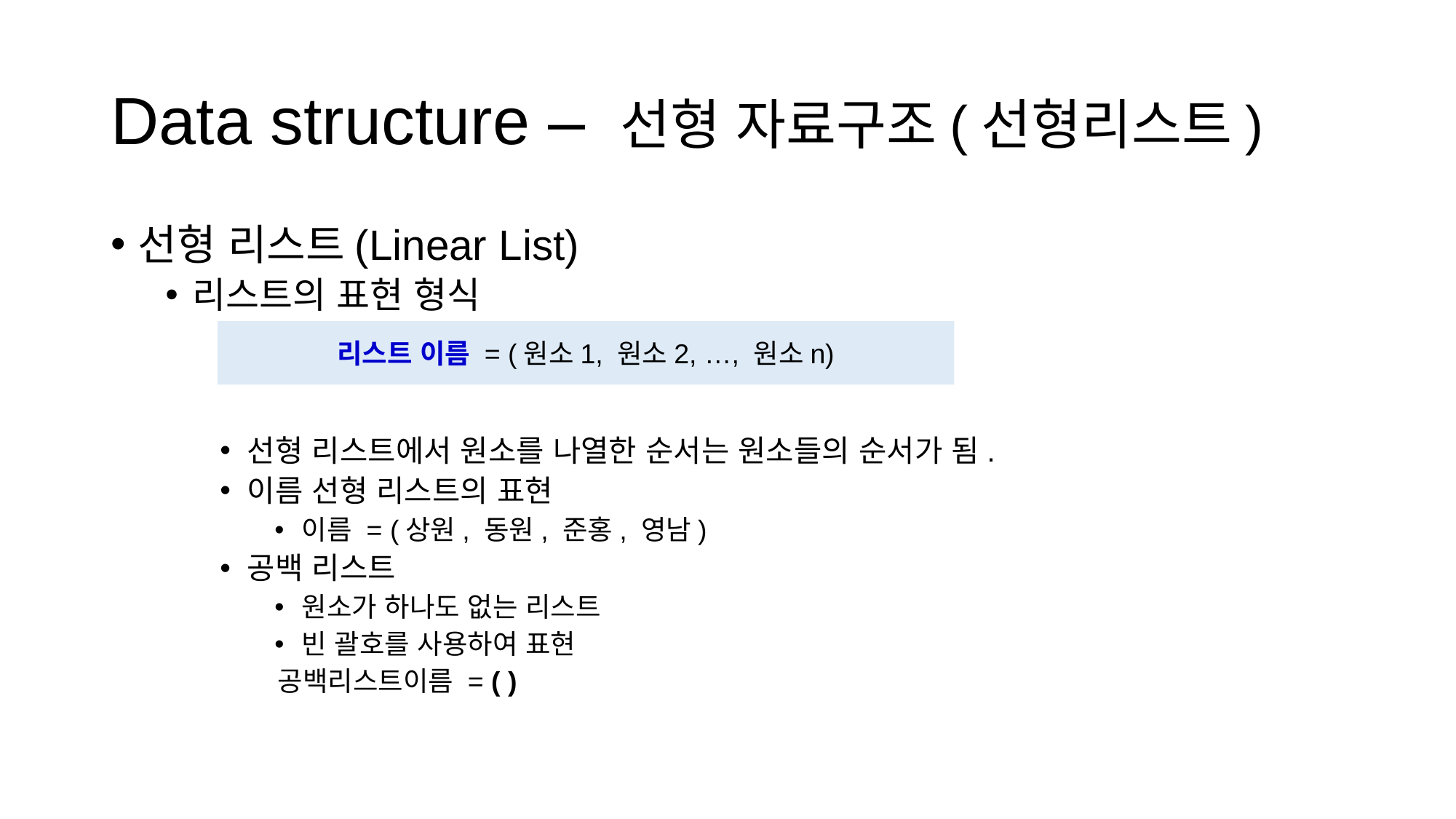

# Data structure – 선형 자료구조(선형리스트)
선형 리스트(Linear List)
리스트의 표현 형식

선형 리스트에서 원소를 나열한 순서는 원소들의 순서가 됨.
이름 선형 리스트의 표현
이름 = (상원, 동원, 준홍, 영남)
공백 리스트
원소가 하나도 없는 리스트
빈 괄호를 사용하여 표현
       공백리스트이름 = ( )

리스트 이름 = (원소1, 원소2, …, 원소n)